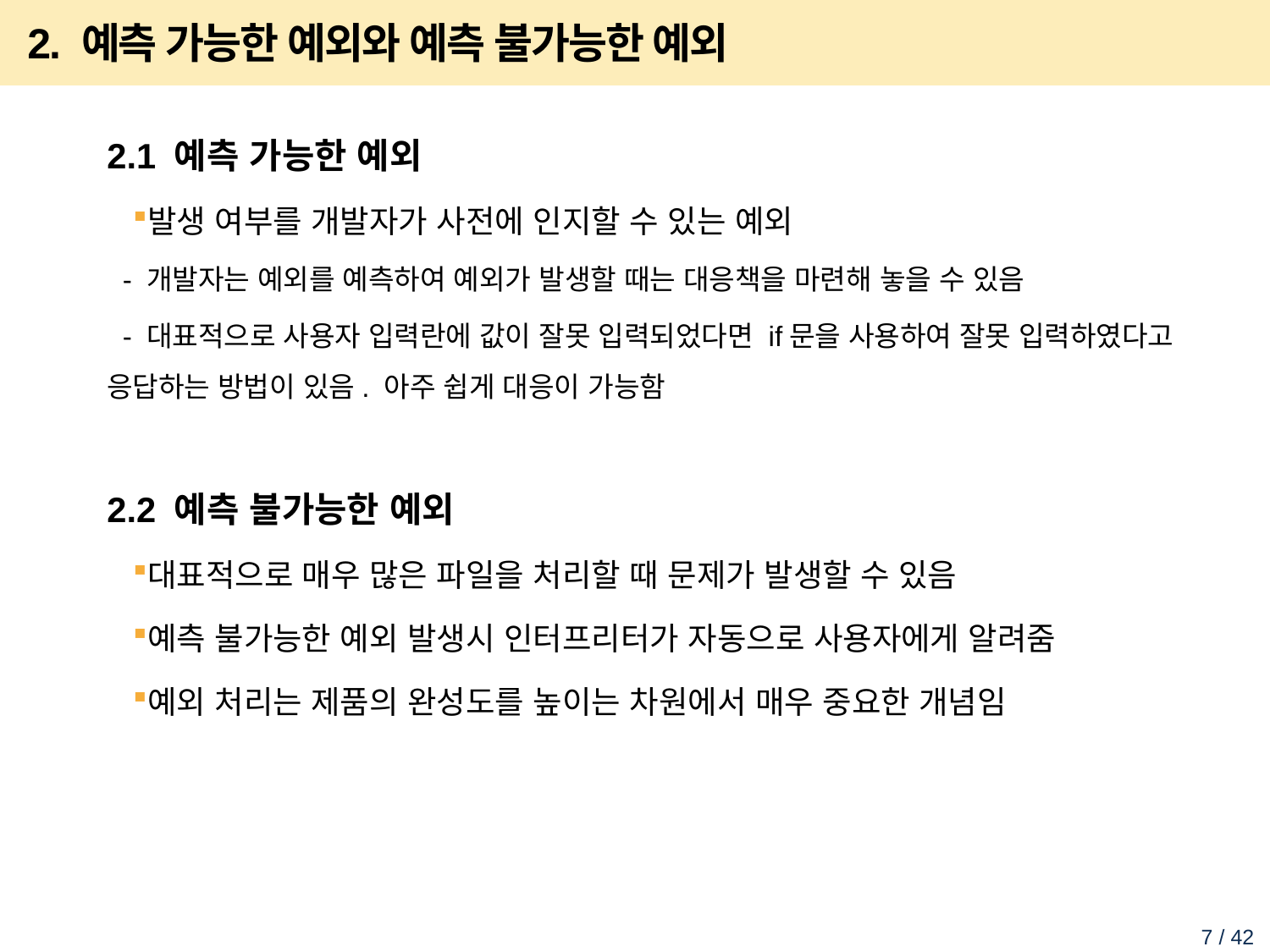

# 2. 예측 가능한 예외와 예측 불가능한 예외
2.1 예측 가능한 예외
발생 여부를 개발자가 사전에 인지할 수 있는 예외
  - 개발자는 예외를 예측하여 예외가 발생할 때는 대응책을 마련해 놓을 수 있음
  - 대표적으로 사용자 입력란에 값이 잘못 입력되었다면 if문을 사용하여 잘못 입력하였다고 응답하는 방법이 있음. 아주 쉽게 대응이 가능함

2.2 예측 불가능한 예외
대표적으로 매우 많은 파일을 처리할 때 문제가 발생할 수 있음
예측 불가능한 예외 발생시 인터프리터가 자동으로 사용자에게 알려줌
예외 처리는 제품의 완성도를 높이는 차원에서 매우 중요한 개념임